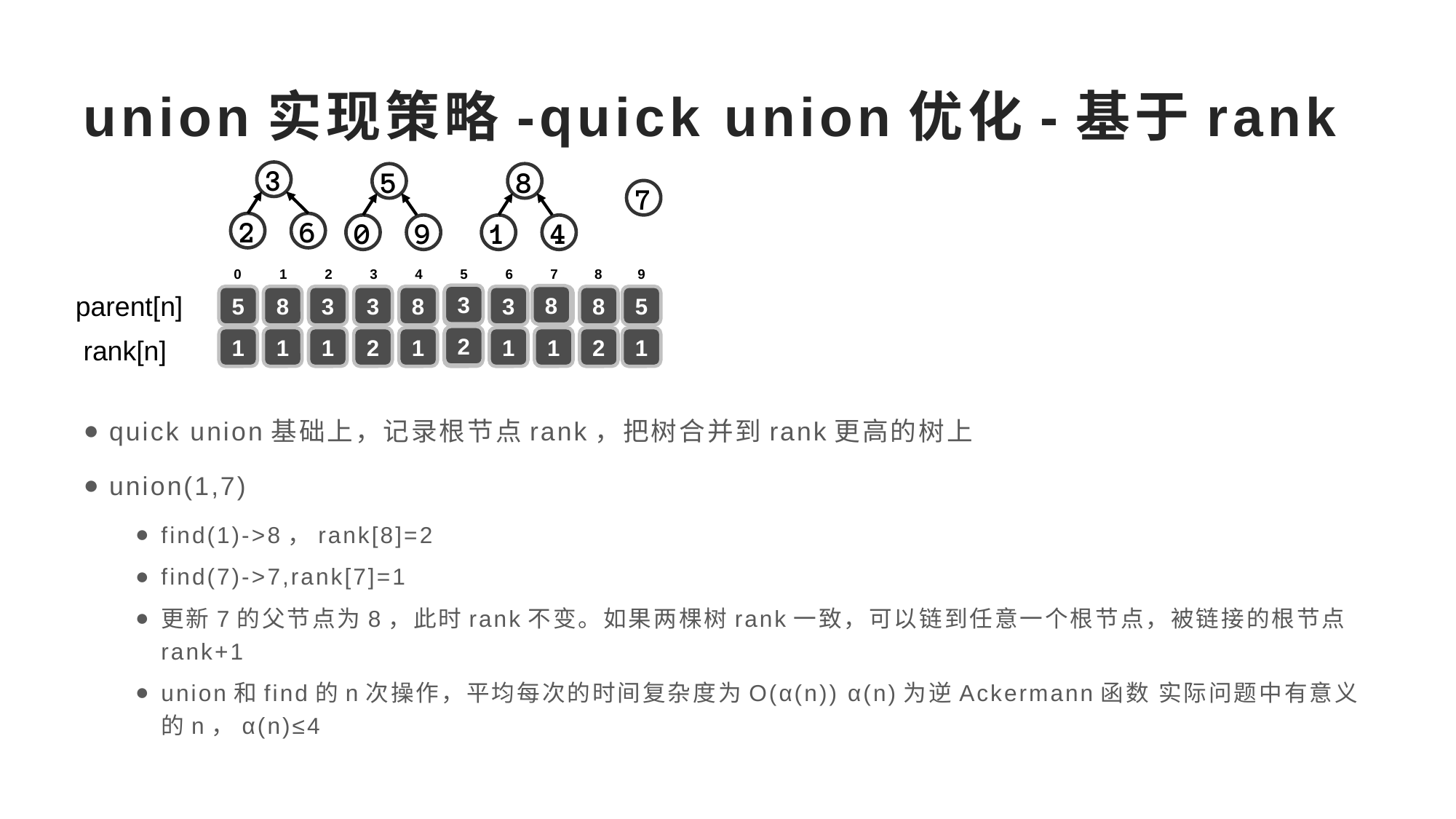

# union实现策略-quick union优化-基于rank
3
5
8
7
2
6
0
9
1
4
0
1
2
3
4
5
6
7
8
9
parent[n]
3
8
5
8
3
3
8
5
3
7
8
5
2
rank[n]
1
1
1
2
1
5
1
1
2
1
quick union基础上，记录根节点rank，把树合并到rank更高的树上
union(1,7)
find(1)->8，rank[8]=2
find(7)->7,rank[7]=1
更新7的父节点为8，此时rank不变。如果两棵树rank一致，可以链到任意一个根节点，被链接的根节点rank+1
union和find的n次操作，平均每次的时间复杂度为O(α(n)) α(n)为逆Ackermann函数 实际问题中有意义的n，α(n)≤4